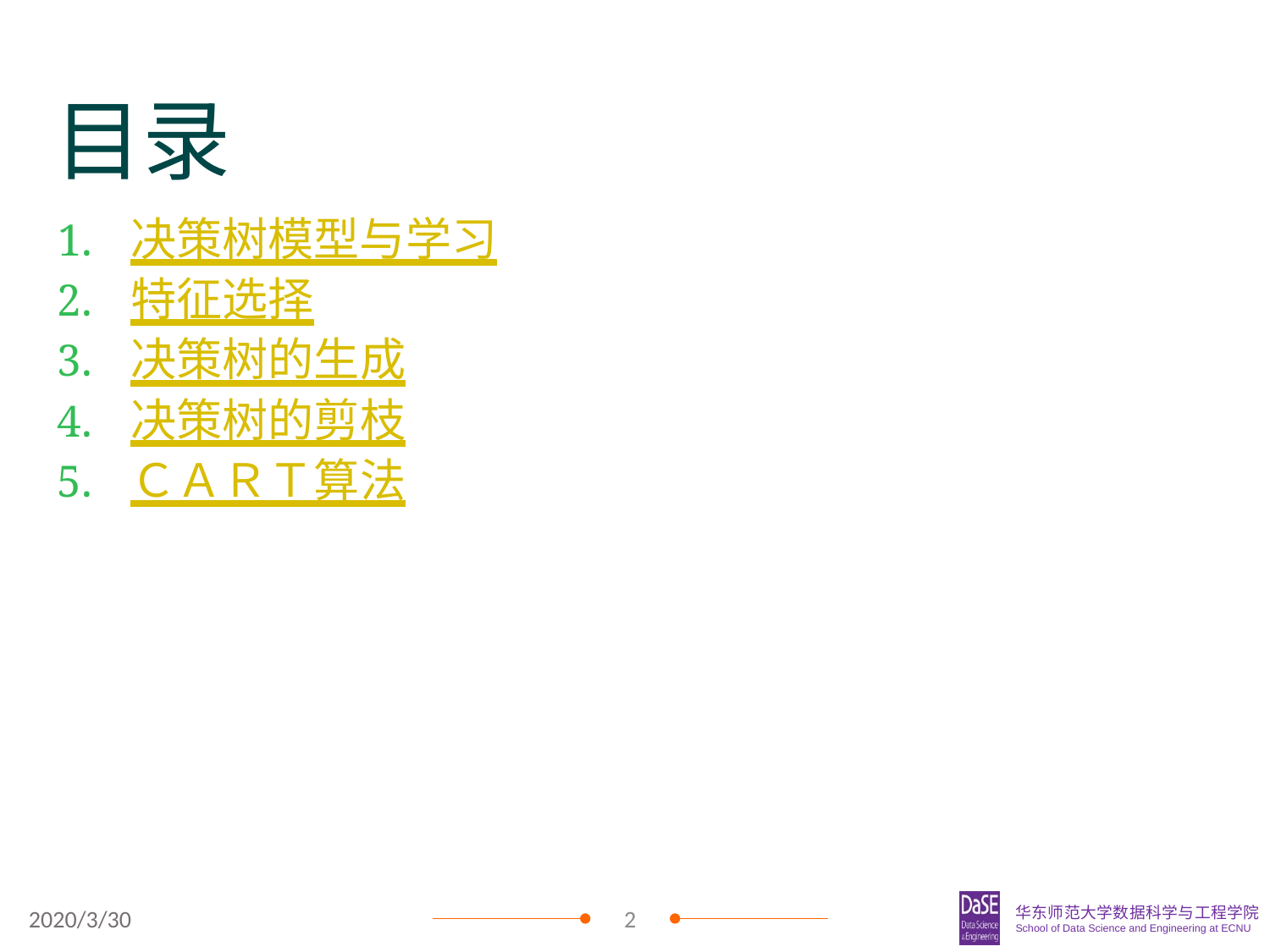

目录
1.	决策树模型与学习
2.	特征选择
3.	决策树的生成
4.	决策树的剪枝
5.	ＣＡＲＴ算法